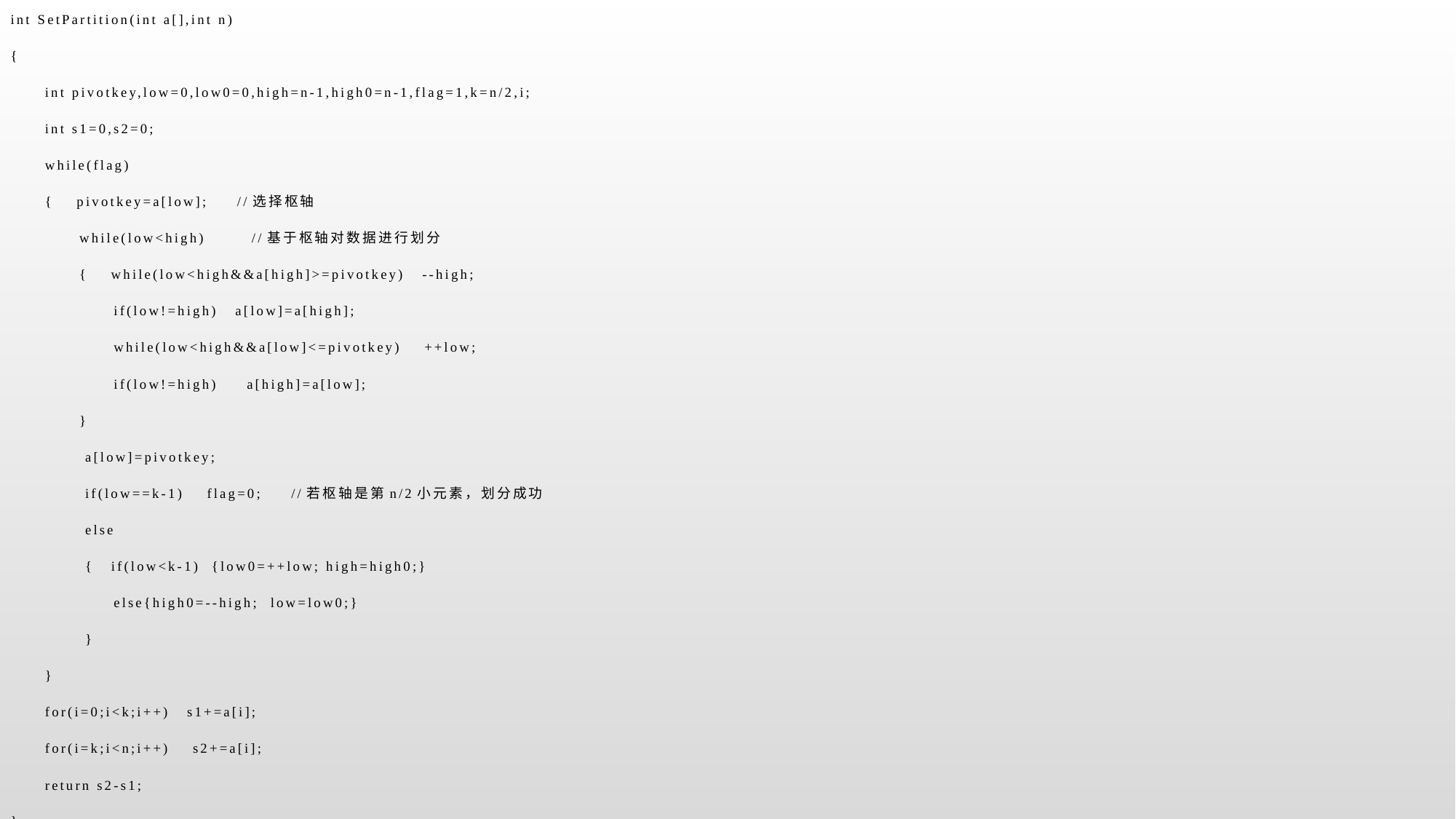

int SetPartition(int a[],int n)
{
      int pivotkey,low=0,low0=0,high=n-1,high0=n-1,flag=1,k=n/2,i;
      int s1=0,s2=0;
      while(flag)
      {    pivotkey=a[low];     //选择枢轴
            while(low<high)        //基于枢轴对数据进行划分
            {    while(low<high&&a[high]>=pivotkey)   --high;
                  if(low!=high)   a[low]=a[high];
                  while(low<high&&a[low]<=pivotkey)    ++low;
                  if(low!=high)     a[high]=a[low];
            }
             a[low]=pivotkey;
             if(low==k-1)    flag=0;     //若枢轴是第n/2小元素，划分成功
             else
             {   if(low<k-1)  {low0=++low; high=high0;}
                  else{high0=--high;  low=low0;}
             }
      }
      for(i=0;i<k;i++)   s1+=a[i];
      for(i=k;i<n;i++)    s2+=a[i];
      return s2-s1;
}